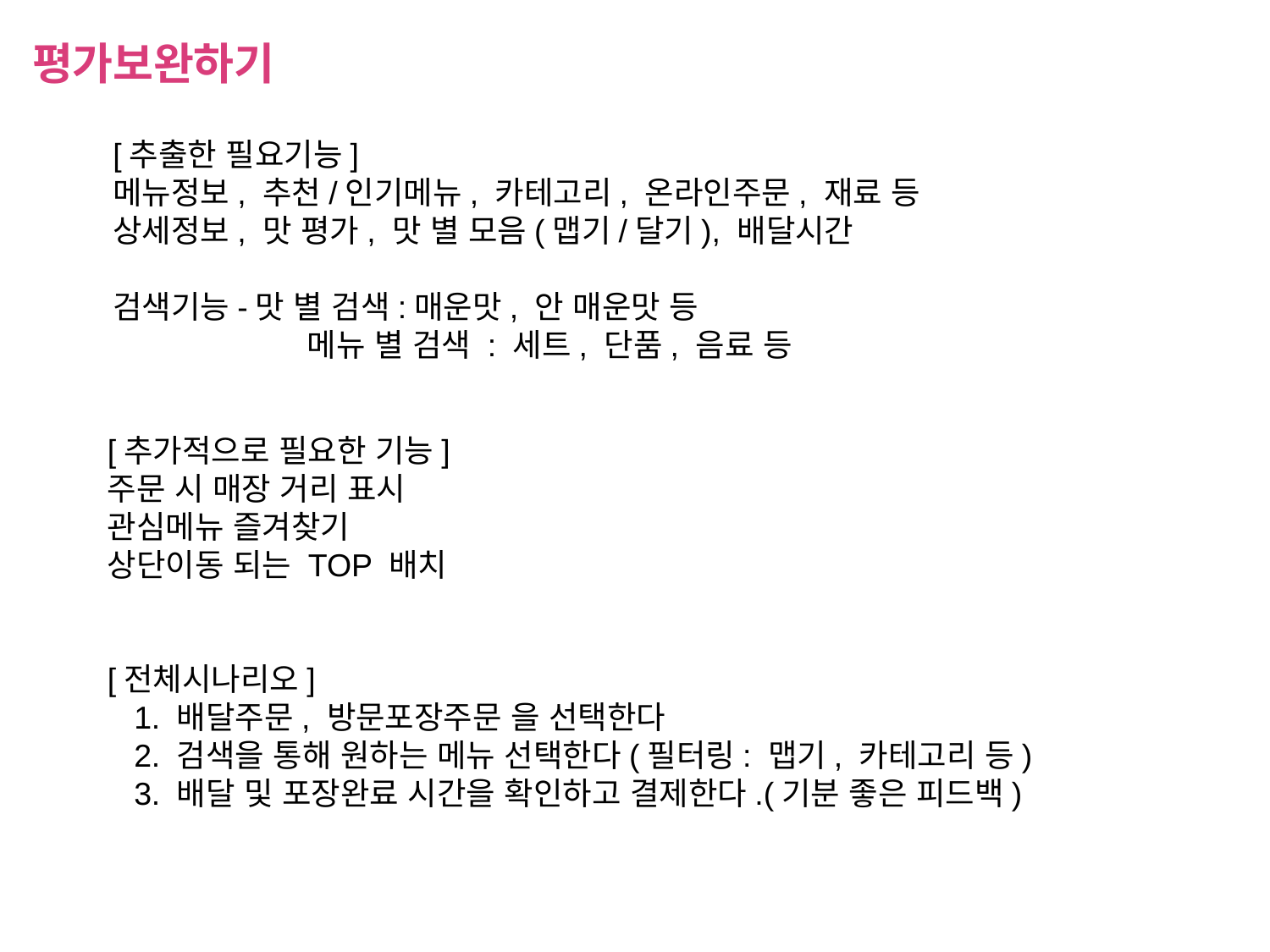

평가보완하기
[추출한 필요기능]
메뉴정보, 추천/인기메뉴, 카테고리, 온라인주문, 재료 등 상세정보, 맛 평가, 맛 별 모음(맵기/달기), 배달시간

검색기능-맛 별 검색:매운맛, 안 매운맛 등
                     메뉴 별 검색 : 세트, 단품, 음료 등

[추가적으로 필요한 기능]
주문 시 매장 거리 표시
관심메뉴 즐겨찾기
상단이동 되는 TOP 배치

[전체시나리오]
   1. 배달주문, 방문포장주문 을 선택한다
   2. 검색을 통해 원하는 메뉴 선택한다(필터링: 맵기, 카테고리 등)
   3. 배달 및 포장완료 시간을 확인하고 결제한다.(기분 좋은 피드백)